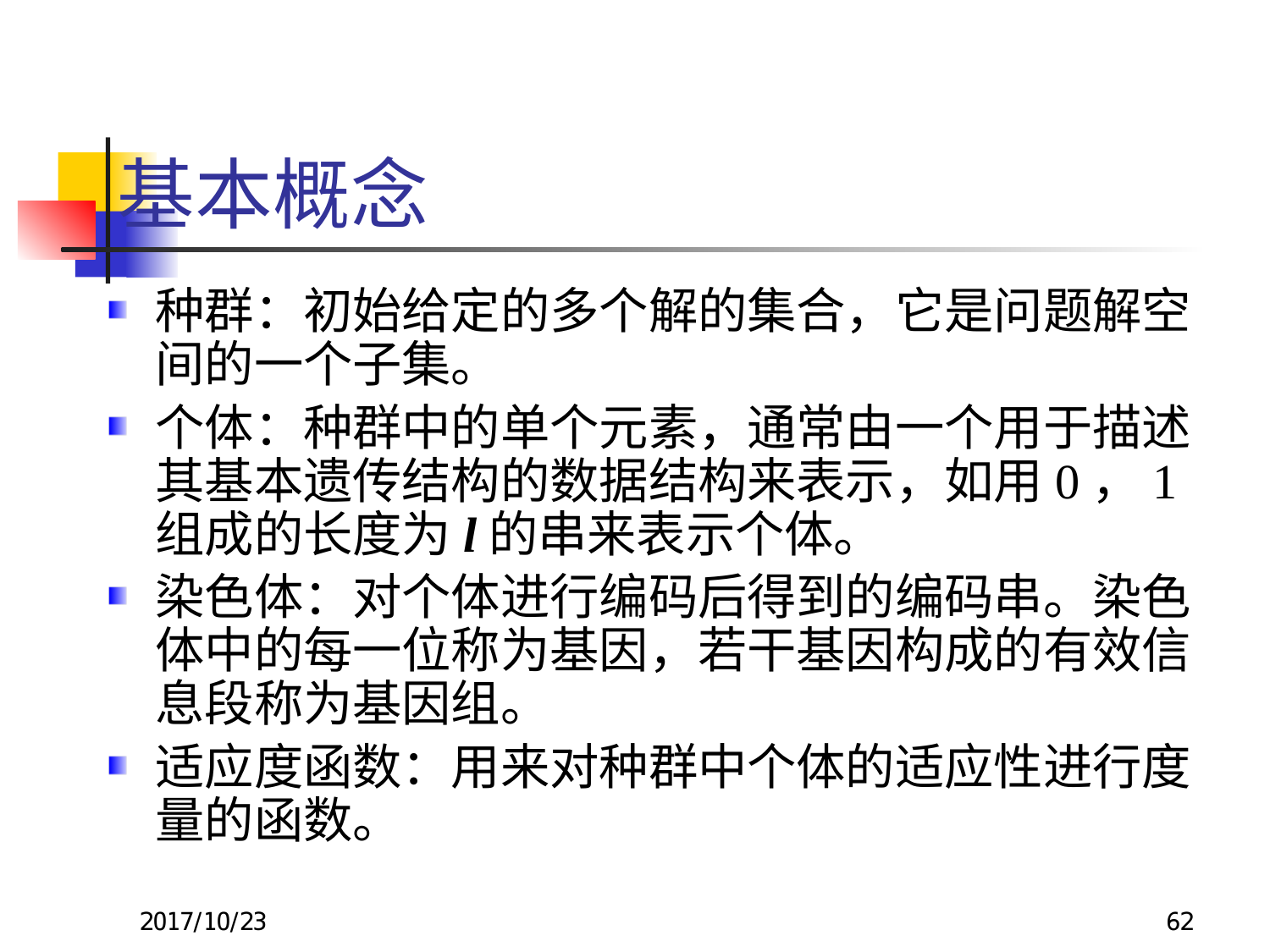

# 基本概念
种群：初始给定的多个解的集合，它是问题解空间的一个子集。
个体：种群中的单个元素，通常由一个用于描述其基本遗传结构的数据结构来表示，如用0，1组成的长度为l的串来表示个体。
染色体：对个体进行编码后得到的编码串。染色体中的每一位称为基因，若干基因构成的有效信息段称为基因组。
适应度函数：用来对种群中个体的适应性进行度量的函数。
2017/10/23
62